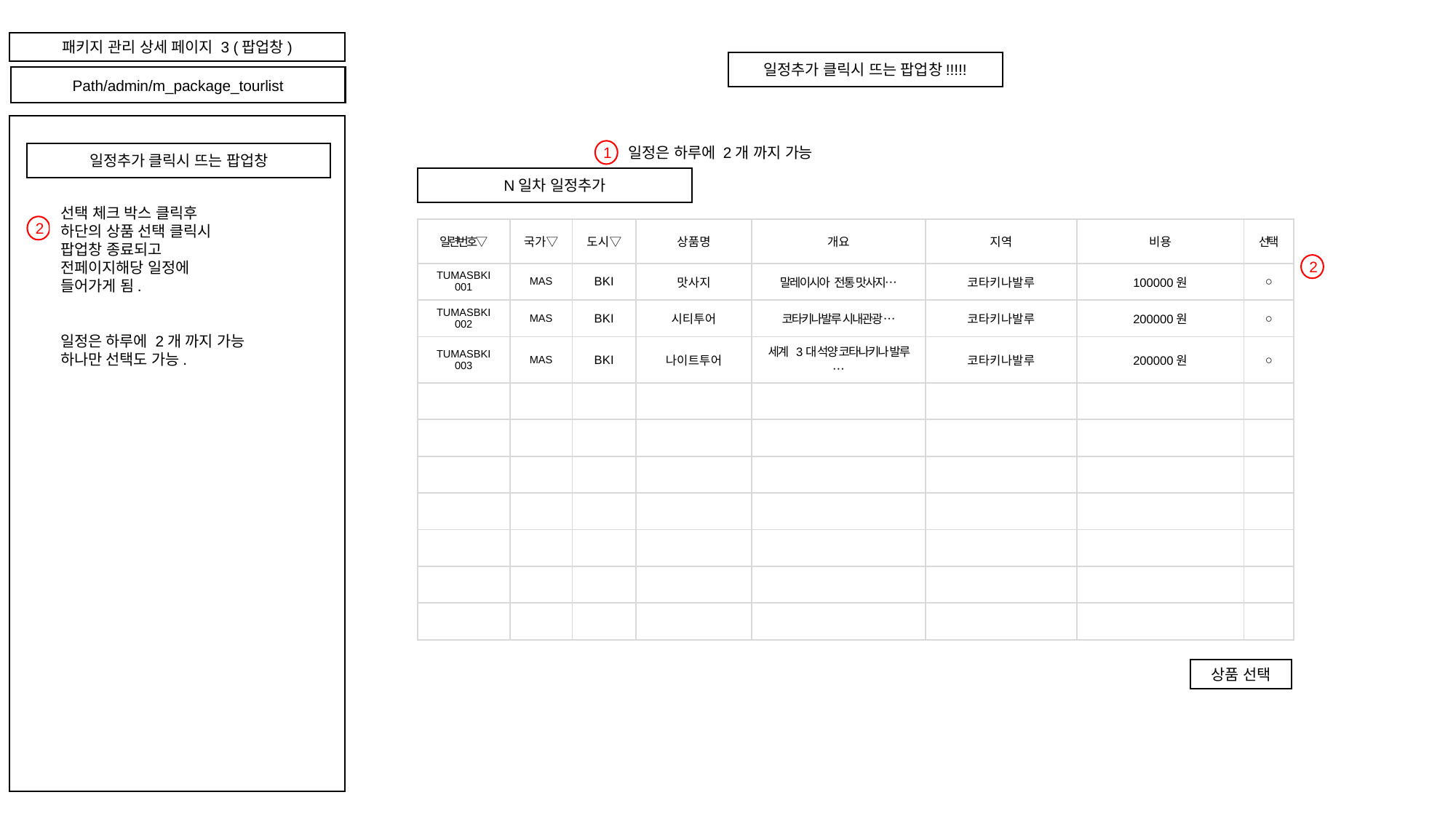

패키지 관리 상세 페이지 3 (팝업창)
일정추가 클릭시 뜨는 팝업창!!!!!
Path/admin/m_package_tourlist

일정은 하루에 2개 까지 가능
1
일정추가 클릭시 뜨는 팝업창
N일차 일정추가
선택 체크 박스 클릭후
하단의 상품 선택 클릭시 팝업창 종료되고 전페이지해당 일정에 들어가게 됨.

2
| 일련번호▽ | 국가▽ | 도시▽ | 상품명 | 개요 | 지역 | 비용 | 선택 |
| --- | --- | --- | --- | --- | --- | --- | --- |
| TUMASBKI 001 | MAS | BKI | 맛사지 | 말레이시아 전통 맛사지… | 코타키나발루 | 100000원 | ○ |
| TUMASBKI 002 | MAS | BKI | 시티투어 | 코타키나발루 시내관광… | 코타키나발루 | 200000원 | ○ |
| TUMASBKI 003 | MAS | BKI | 나이트투어 | 세계 3대 석양 코타나키나 발루… | 코타키나발루 | 200000원 | ○ |
|  |  |  |  |  |  |  |  |
|  |  |  |  |  |  |  |  |
|  |  |  |  |  |  |  |  |
|  |  |  |  |  |  |  |  |
|  |  |  |  |  |  |  |  |
|  |  |  |  |  |  |  |  |
|  |  |  |  |  |  |  |  |
2
일정은 하루에 2개 까지 가능
하나만 선택도 가능.
상품 선택